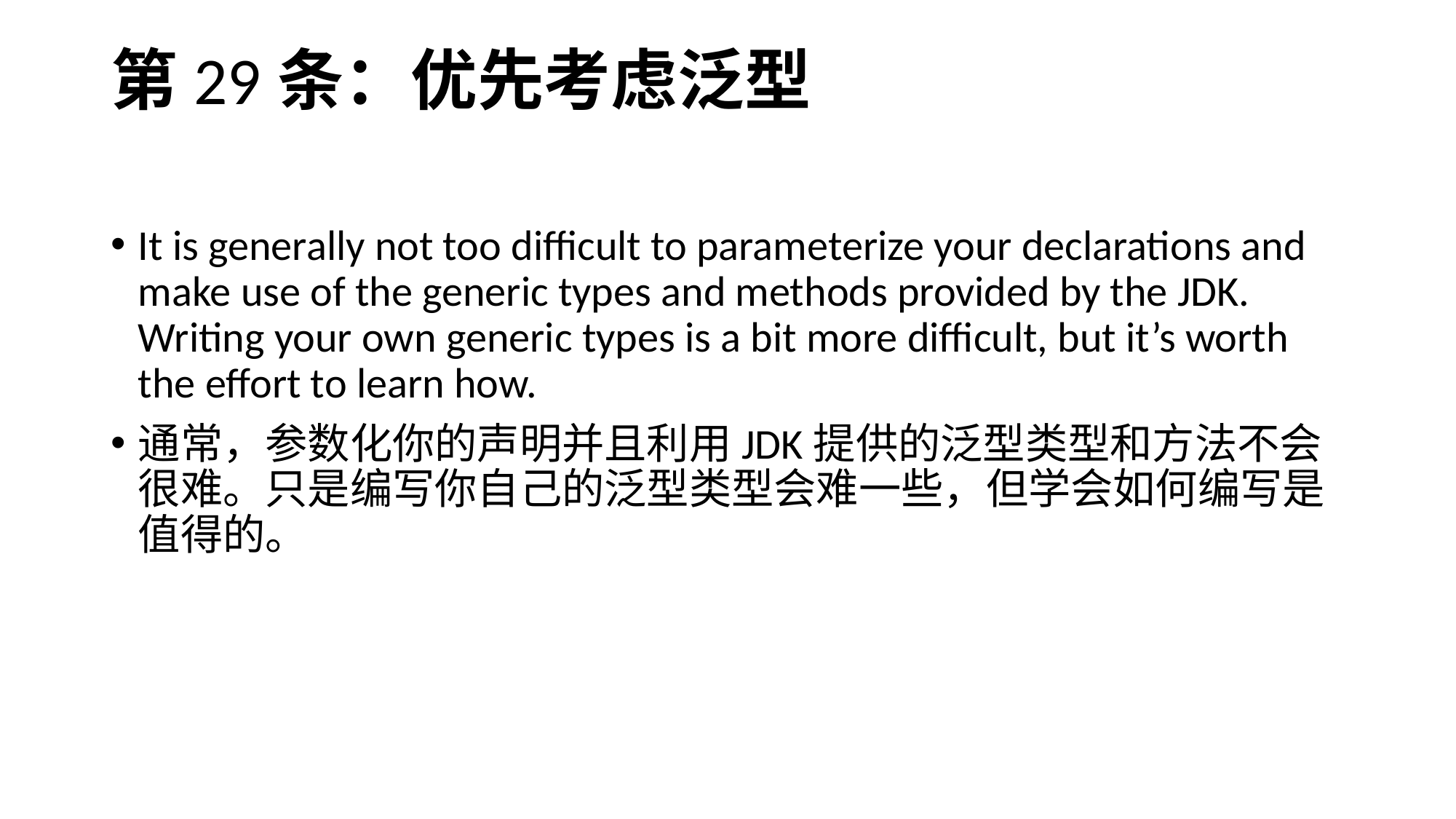

# 第29条：优先考虑泛型
It is generally not too difficult to parameterize your declarations and make use of the generic types and methods provided by the JDK. Writing your own generic types is a bit more difficult, but it’s worth the effort to learn how.
通常，参数化你的声明并且利用JDK提供的泛型类型和方法不会很难。只是编写你自己的泛型类型会难一些，但学会如何编写是值得的。